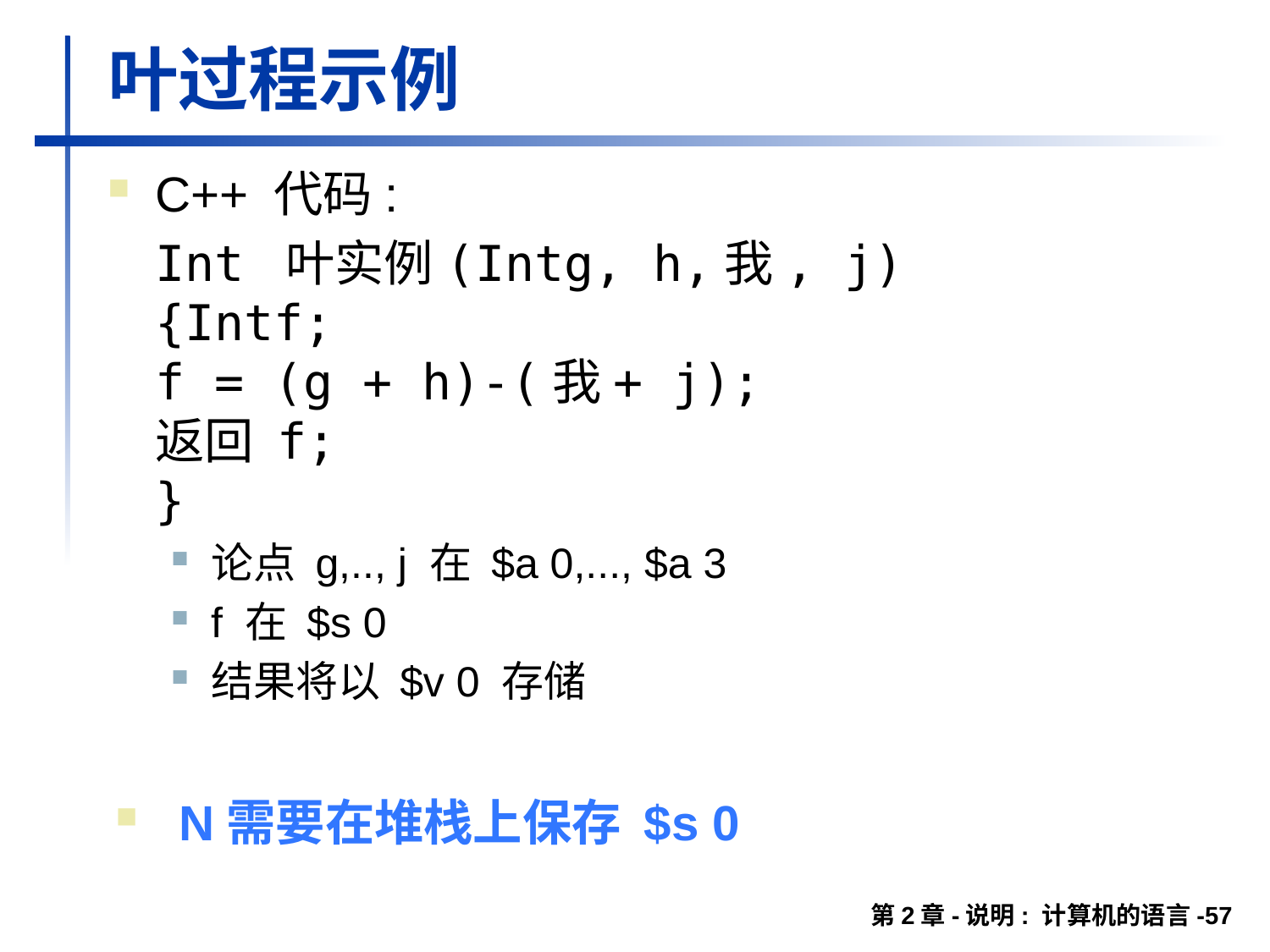

# 叶过程示例
C++ 代码:
	Int 叶实例(Intg, h,我, j)
{Intf;
f = (g + h)-(我+ j);
返回 f;
}
论点 g,.., j 在 $a 0,..., $a 3
f 在 $s 0
结果将以 $v 0 存储

N需要在堆栈上保存 $s 0

第2章-说明: 计算机的语言-57